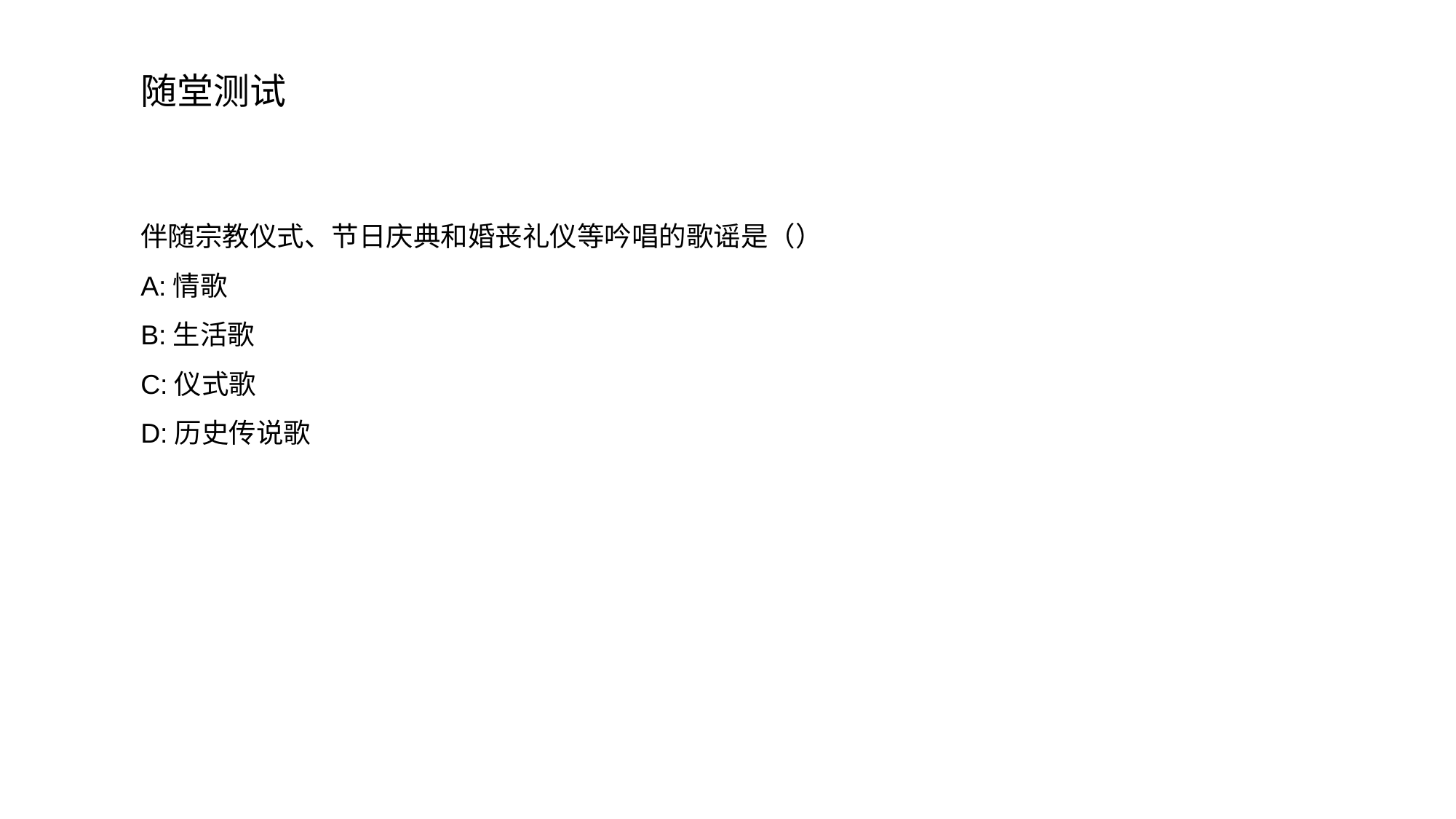

随堂测试
伴随宗教仪式、节日庆典和婚丧礼仪等吟唱的歌谣是（）
A:情歌
B:生活歌
C:仪式歌
D:历史传说歌